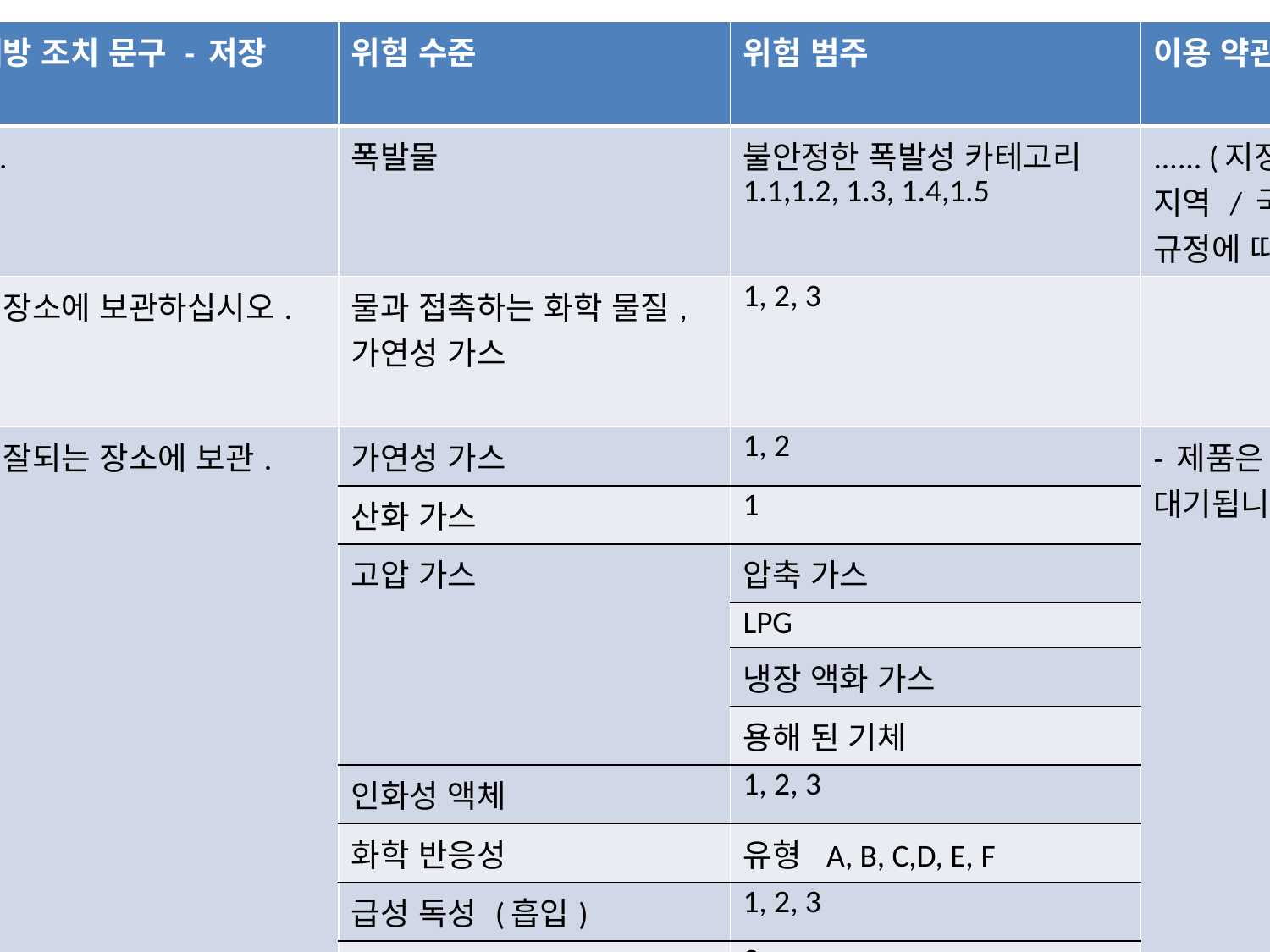

| P - 코드 | 일반 예방 조치 문구 - 저장 | 위험 수준 | 위험 범주 | 이용 약관 |
| --- | --- | --- | --- | --- |
| P401 | 저장 ... | 폭발물 | 불안정한 폭발성 카테고리 1.1,1.2, 1.3, 1.4,1.5 | ...... (지정하는) 지방 / 지역 / 국가 / 국제 규정에 따라. |
| P402 | 건조한 장소에 보관하십시오. | 물과 접촉하는 화학 물질, 가연성 가스 | 1, 2, 3 |  |
| P403 | 환기가 잘되는 장소에 보관. | 가연성 가스 | 1, 2 | - 제품은 휘발성 위험 대기됩니다. |
|  |  | 산화 가스 | 1 |  |
|  |  | 고압 가스 | 압축 가스 |  |
|  |  |  | LPG |  |
|  |  |  | 냉장 액화 가스 |  |
|  |  |  | 용해 된 기체 |  |
|  |  | 인화성 액체 | 1, 2, 3 |  |
|  |  | 화학 반응성 | 유형 A, B, C,D, E, F |  |
|  |  | 급성 독성 (흡입) | 1, 2, 3 |  |
|  |  | 특정 표적 장기 독성 - 하나의 노출, (호흡 기계 자극) | 3 |  |
|  |  | 특정 표적 장기 독성 - 하나의 노출, (마취) | 3 |  |
| P404 | 밀폐 용기에 저장. | 물과 접촉하는 화학 물질, 가연성 가스 | 1, 2, 3 |  |
| P405 | 스토어가 잠겨. | 급성 독성 (경구) | 1, 2, 3 |  |
|  |  | 급성 독성 (피부) | 1, 2, 3 |  |
|  |  | 급성 독성 (흡입) | 1, 2, 3 |  |
|  |  | 피부 부식성 / 자극성 | 1A, 1B, 1C |  |
|  |  | 생식 세포 돌연변이 | 1A, 1B, 2 |  |
|  |  | 발암 성 | 1A, 1B, 2 |  |
|  |  | 생식 독성 | 1A, 1B, 2 |  |
|  |  | 특정 표적 장기 독성 - 단일 노출 | 1, 2 |  |
|  |  | 특정 표적 장기 독성 - 하나의 노출, (호흡 기계 자극) | 3 |  |
|  |  | 특정 표적 장기 독성 - 하나의 노출, (마취) | 3 |  |
|  |  | 흡입 위험 | 1 |  |
| P406 | 부식 / ... 용기 저장 및 부식 방지 안감. | 금속 부식 | 1 | ...... 제조업체 / 공급 업체 호환되는 다른 재료를 지정합니다. |
| P407 | 스택 / 팔레트 사이의 간격이어야한다 | 자기 발열 성 화학 물질 | 1, 2 |  |
| P410 | 햇빛에서 보호합니다. | 인화성 에어로졸 | 1, 2 |  |
|  |  | 고압 가스 | 가스를 압축? LPG 용해 된 기체 |  |
|  |  | 자기 발열 성 화학 물질 | 1, 2 |  |
|  |  | 유기 과산화물 | 유형 A, B, C, D, E, F |  |
| P411 | 하지 ° C / ...의 ... 초과하는 온도에서 보관. | 화학 반응성 | 유형 A, B, C, D, E, F | ...... 제조 / 공급 온도를 지정합니다 |
|  |  | 유기 과산화물 | 유형 A, B, C, D, E, F |  |
| P412 | 50 oC/122 Of 초과하는 온도에 노출하지 마십시오. | 인화성 에어로졸 | 1, 2 |  |
| P413 | 보다 ... 대량 저장 품질 ㎏ / ... 온도에서 파운드가 초과하지 … oC/…oF. | 자기 발열 성 화학 물질 | 1, 2 | ...... 제조업체 / 공급 업체 질량과 온도를 지정할 수 있습니다. |
| P420 | 멀리 다른 재료에서. | 화학 반응성 | 유형 A, B, C, D, E, F |  |
|  |  | 자기 발열 성 화학 물질 | 1, 2 |  |
|  |  | 유기 과산화물 | 유형 A, B, C, D, E, F |  |
| P422 | 내용은 아래에 저장됩니다 ... | 액체의 자연 발화 | 1 | ...... 제조 / 공급 적합한 액체 또는 불활성 가스를 지정합니다 |
|  |  | 고체의 자연 발화 | 1 |  |
| P402 + P404 | 건조한 장소에 보관하십시오. 밀폐 용기에 저장. | 물과 접촉하는 화학 물질, 가연성 가스 | 1, 2, 3 |  |
| P403 + P233 | 환기가 잘되는 장소에 보관. 용기를 완전히 밀봉 할 것. | 급성 독성 (흡입) | 1, 2, 3 | - 제품은 위험, 휘발성 경우 |
|  |  | 특정 표적 장기 독성 - 하나의 노출, (호흡 기계 자극) | 3 |  |
|  |  | 특정 표적 장기 독성 - 하나의 노출, (마취) | 3 |  |
| P403 + P235 | 환기가 잘되는 장소에 보관. 저온으로 유지하시오. | 인화성 액체 | 1, 2, 3 |  |
|  |  | 화학 반응성 | 유형 A, B, C, D, E, F |  |
| P410 + P403 | 햇빛에서 보호합니다. 환기가 잘되는 장소에 보관. | 고압 가스 | 액화 압축 가스는 가스를 용해 |  |
| P410 + P412 | 햇빛에서 보호합니다. 50 oC/122oF를 초과하는 온도에 노출하지 마십시오. | 인화성 에어로졸 | 1, 2 |  |
| P411 + P235 | 온도에서 보관하지 … oC/…oF. 저온으로 유지 초과. | 유기 과산화물 | 유형 A, B, C, D, E, F | ...... 제조 / 공급 온도를 지정할 수 있습니다. |
|  |  |  |  |  |
|  |  |  |  |  |
|  |  |  |  |  |
|  |  |  |  |  |
|  |  |  |  |  |
|  |  |  |  |  |
|  |  |  |  |  |
|  |  |  |  |  |